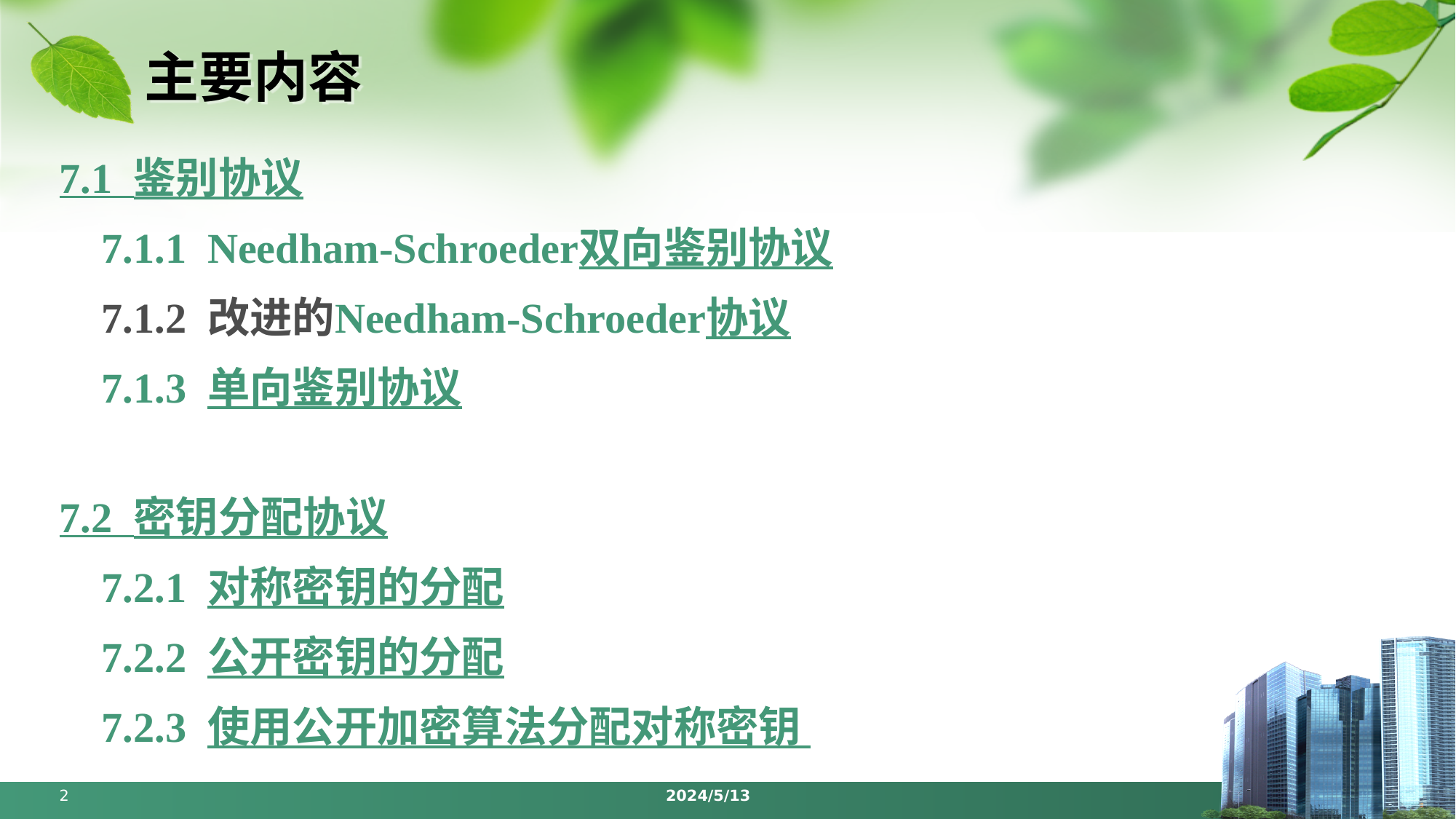

# 主要内容
7.1  鉴别协议
    7.1.1  Needham-Schroeder双向鉴别协议
    7.1.2  改进的Needham-Schroeder协议
    7.1.3  单向鉴别协议

7.2  密钥分配协议
    7.2.1  对称密钥的分配
    7.2.2  公开密钥的分配
    7.2.3  使用公开加密算法分配对称密钥
2
2024/5/13